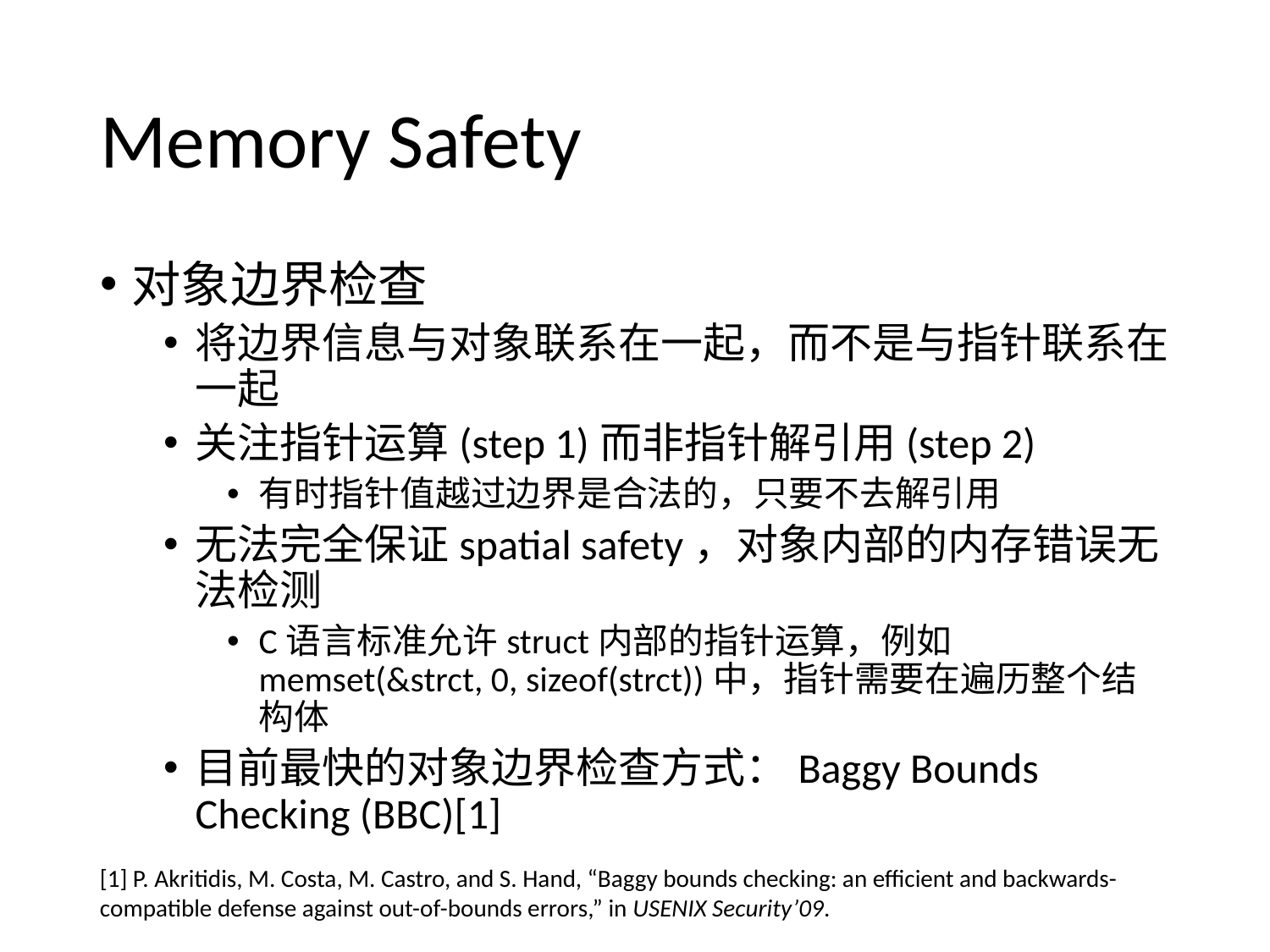

# Memory Safety
对象边界检查
将边界信息与对象联系在一起，而不是与指针联系在一起
关注指针运算(step 1)而非指针解引用(step 2)
有时指针值越过边界是合法的，只要不去解引用
无法完全保证spatial safety，对象内部的内存错误无法检测
C语言标准允许struct内部的指针运算，例如memset(&strct, 0, sizeof(strct))中，指针需要在遍历整个结构体
目前最快的对象边界检查方式：Baggy Bounds Checking (BBC)[1]
[1] P. Akritidis, M. Costa, M. Castro, and S. Hand, “Baggy bounds checking: an efficient and backwards-compatible defense against out-of-bounds errors,” in USENIX Security’09.